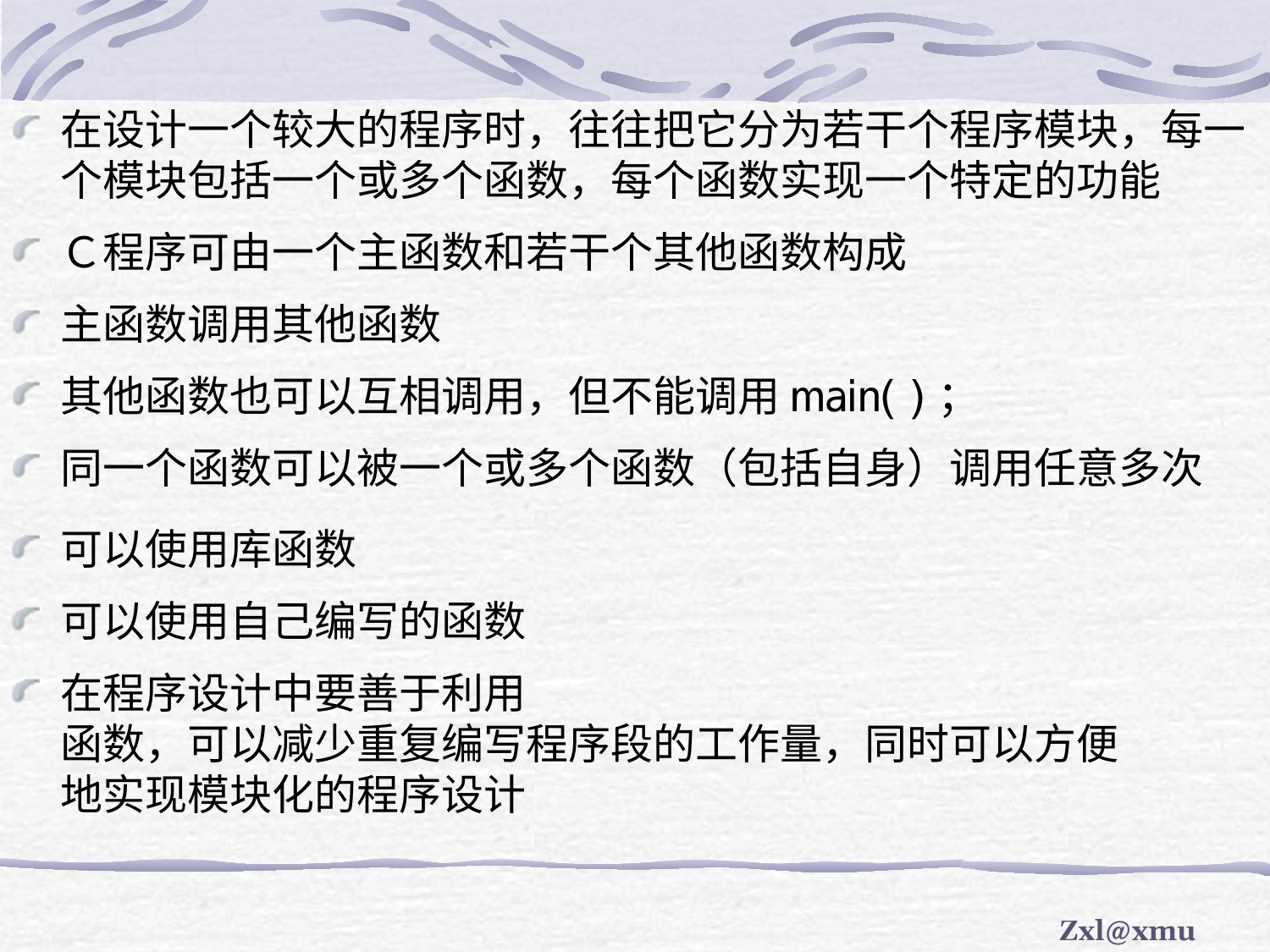

在设计一个较大的程序时，往往把它分为若干个程序模块，每一个模块包括一个或多个函数，每个函数实现一个特定的功能
Ｃ程序可由一个主函数和若干个其他函数构成
主函数调用其他函数
其他函数也可以互相调用，但不能调用main( )；
同一个函数可以被一个或多个函数（包括自身）调用任意多次

可以使用库函数
可以使用自己编写的函数
在程序设计中要善于利用
函数，可以减少重复编写程序段的工作量，同时可以方便地实现模块化的程序设计